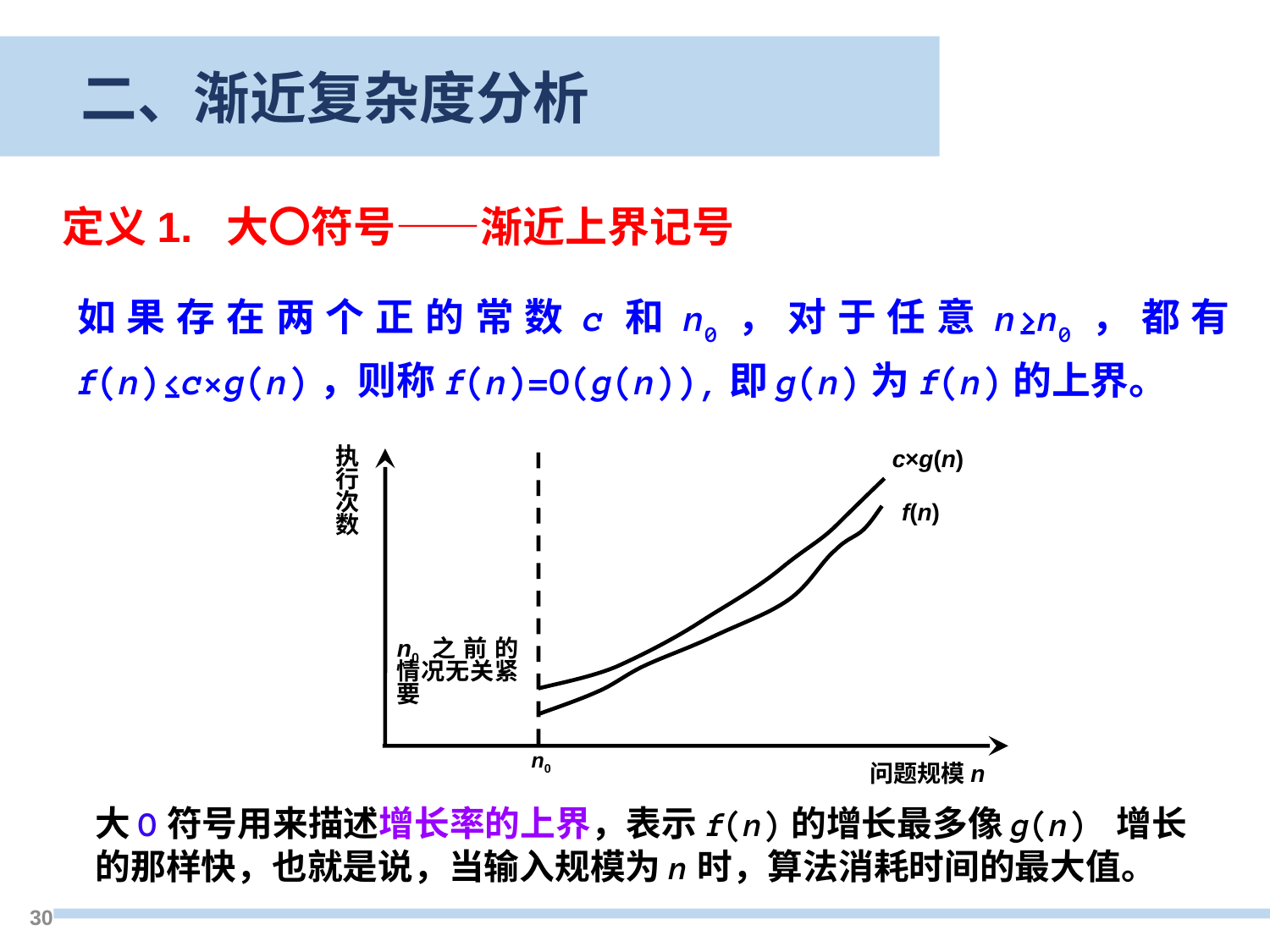

二、渐近复杂度分析
定义1.  大〇符号——渐近上界记号
如果存在两个正的常数c和n0，对于任意n≥n0，都有f(n)≤c×g(n)，则称f(n)=O(g(n)),即g(n)为f(n)的上界。
c×g(n)
执行次数

f(n)

n0之前的情况无关紧要

n0
问题规模n
大O符号用来描述增长率的上界，表示f(n)的增长最多像g(n) 增长的那样快，也就是说，当输入规模为n时，算法消耗时间的最大值。
30